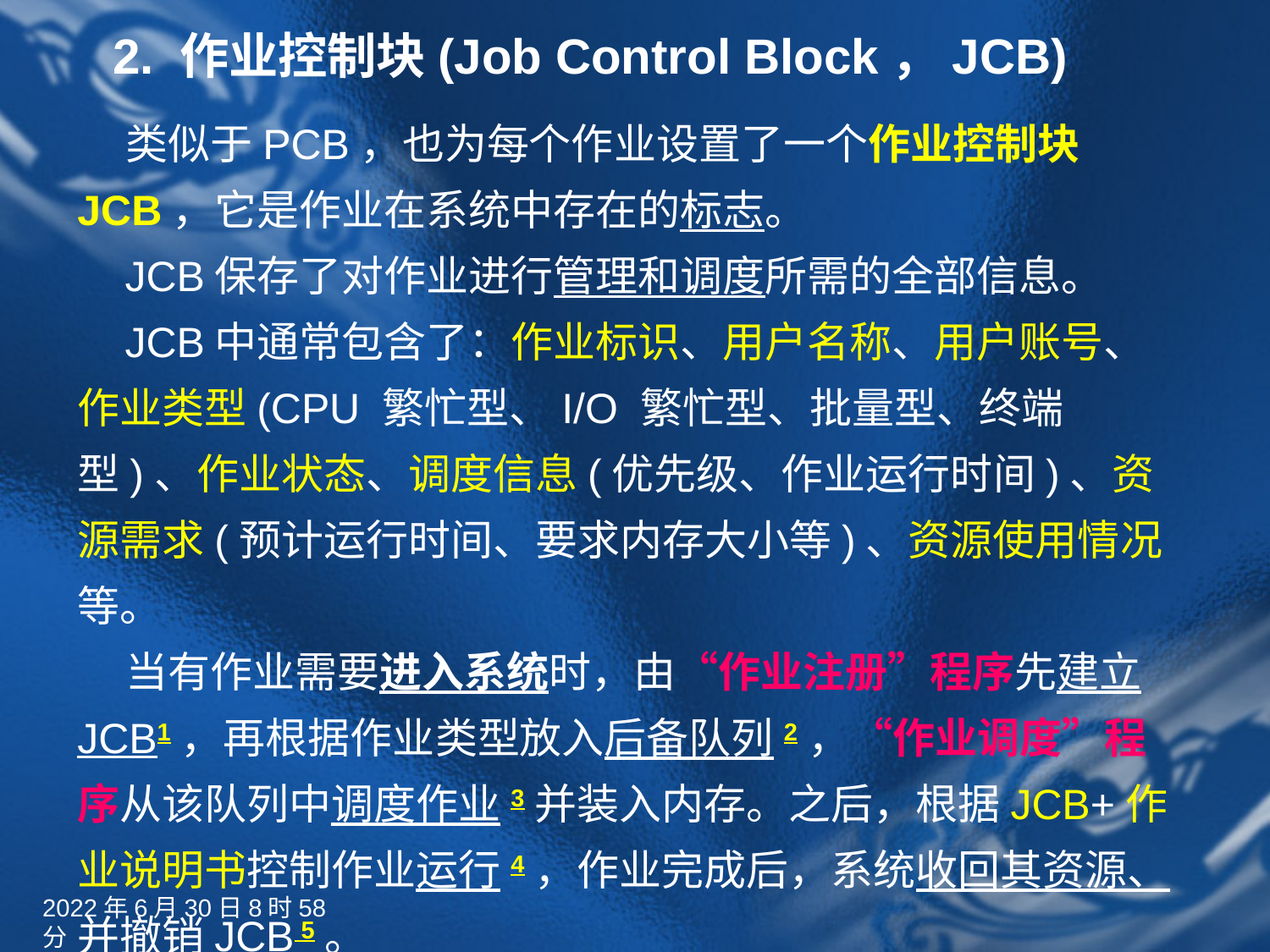

# 2. 作业控制块(Job Control Block，JCB)
    类似于PCB，也为每个作业设置了一个作业控制块JCB，它是作业在系统中存在的标志。
    JCB保存了对作业进行管理和调度所需的全部信息。
    JCB中通常包含了：作业标识、用户名称、用户账号、作业类型(CPU 繁忙型、I/O 繁忙型、批量型、终端型)、作业状态、调度信息(优先级、作业运行时间)、资源需求(预计运行时间、要求内存大小等)、资源使用情况等。
    当有作业需要进入系统时，由“作业注册”程序先建立JCB1，再根据作业类型放入后备队列2，“作业调度”程序从该队列中调度作业3并装入内存。之后，根据JCB+作业说明书控制作业运行4，作业完成后，系统收回其资源、并撤销JCB 5。
2022年6月30日8时58分